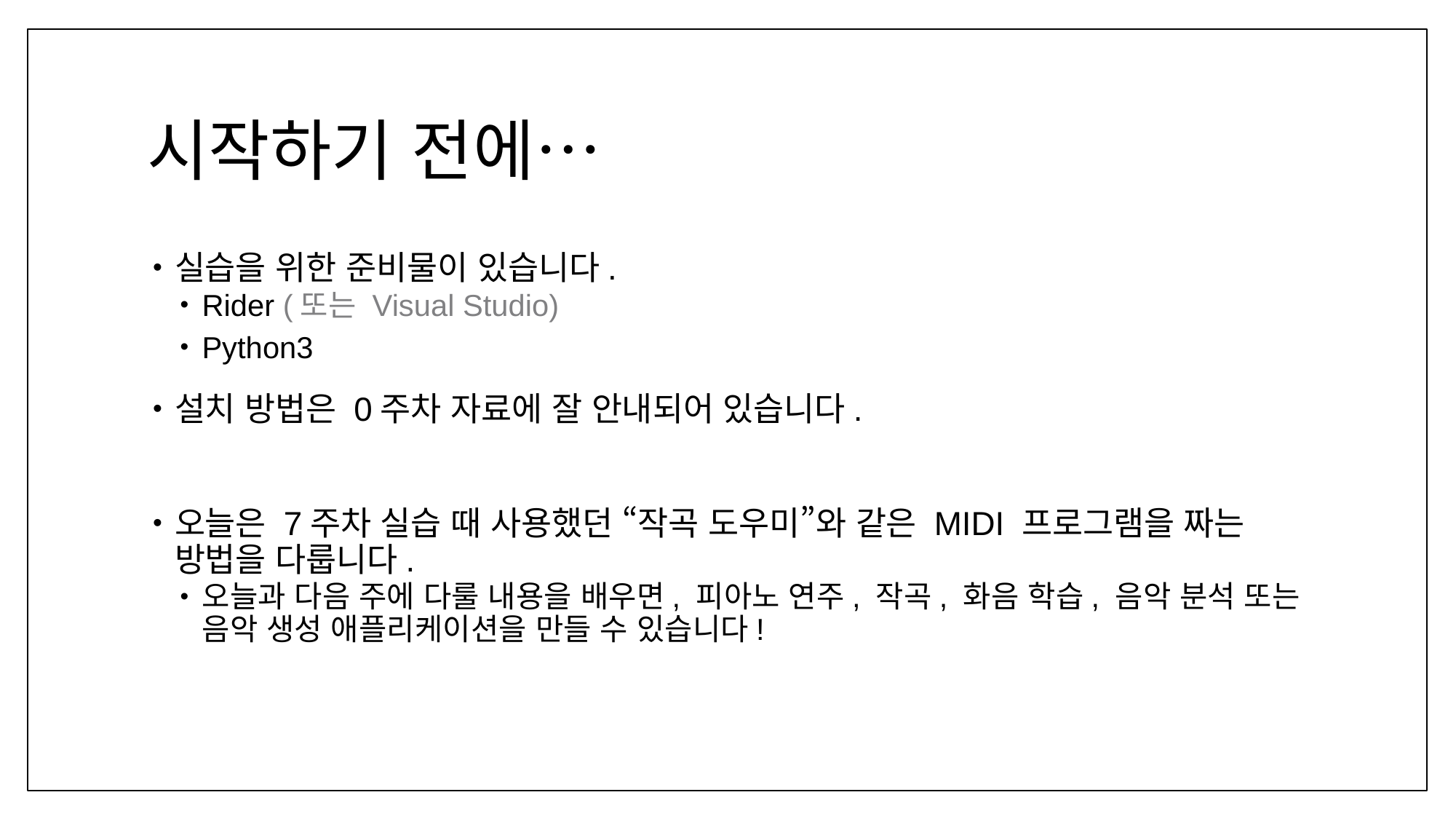

# 시작하기 전에…
실습을 위한 준비물이 있습니다.
Rider (또는 Visual Studio)
Python3
설치 방법은 0주차 자료에 잘 안내되어 있습니다.

오늘은 7주차 실습 때 사용했던 “작곡 도우미”와 같은 MIDI 프로그램을 짜는
방법을 다룹니다.
오늘과 다음 주에 다룰 내용을 배우면, 피아노 연주, 작곡, 화음 학습, 음악 분석 또는 음악 생성 애플리케이션을 만들 수 있습니다!